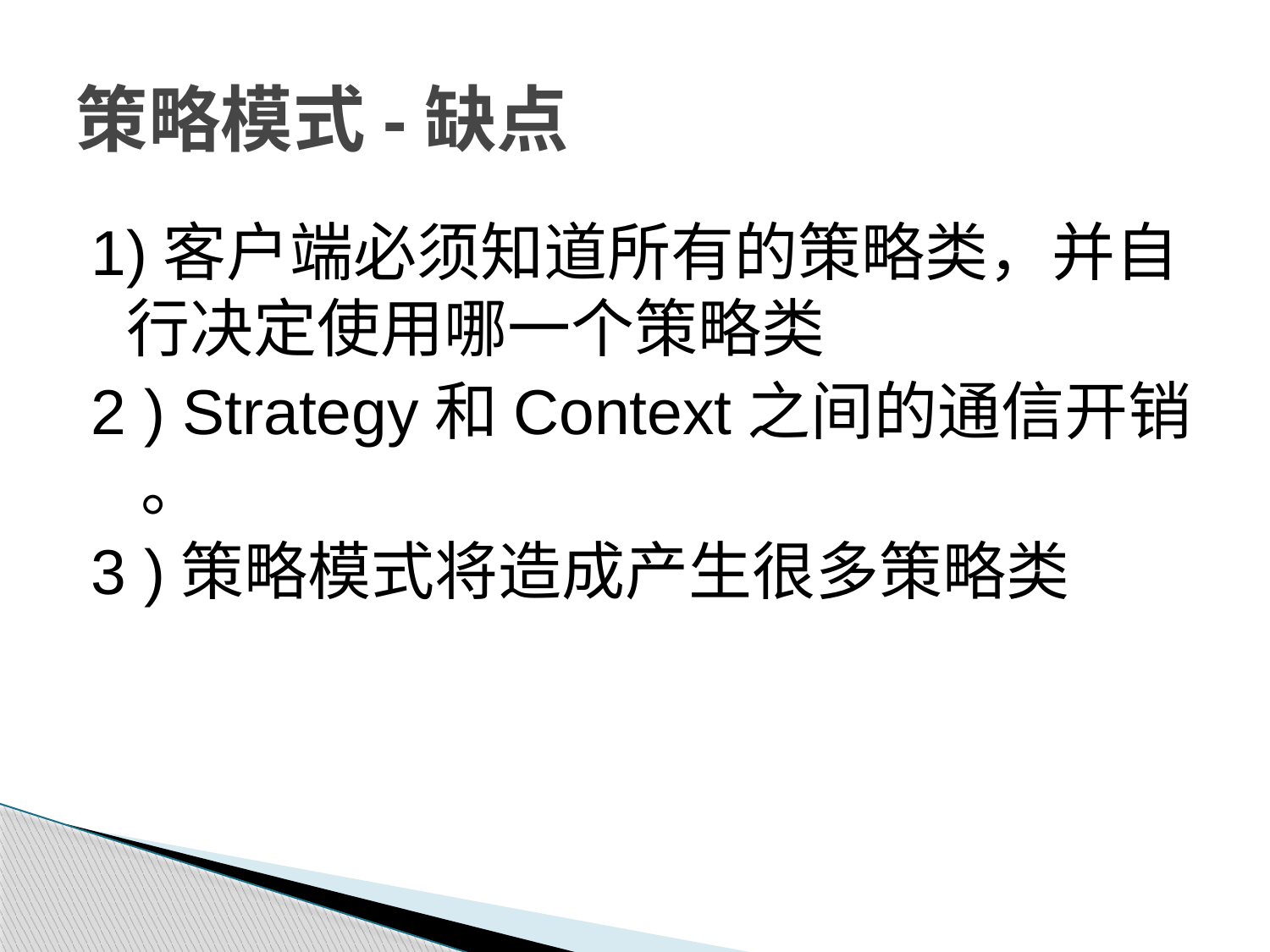

# 策略模式-缺点
1)客户端必须知道所有的策略类，并自行决定使用哪一个策略类
2 ) Strategy和Context之间的通信开销 。
3 )策略模式将造成产生很多策略类